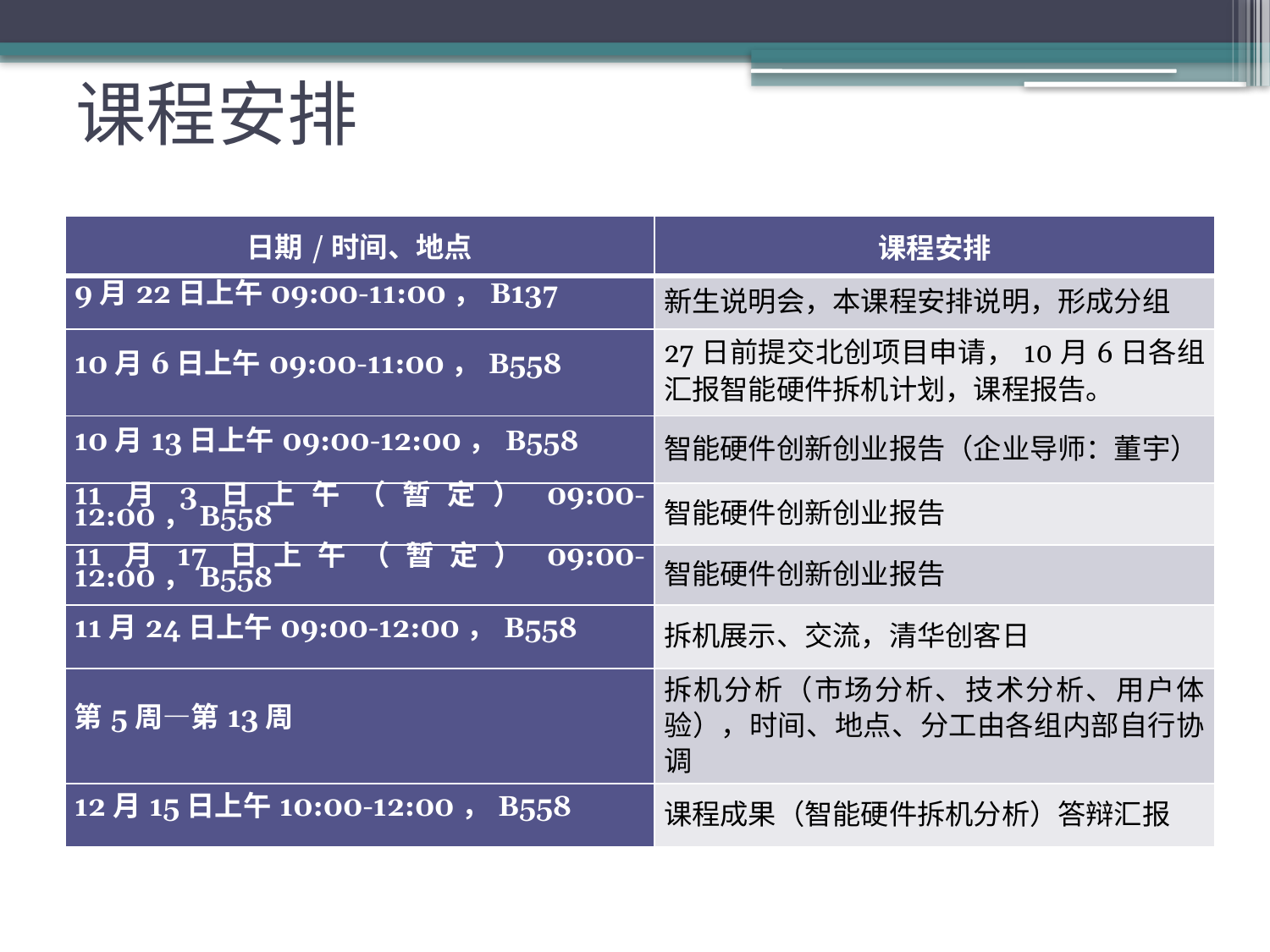

# 课程安排
| 日期/时间、地点 | 课程安排 |
| --- | --- |
| 9月22日上午09:00-11:00，B137 | 新生说明会，本课程安排说明，形成分组 |
| 10月6日上午09:00-11:00，B558 | 27日前提交北创项目申请，10月6日各组汇报智能硬件拆机计划，课程报告。 |
| 10月13日上午09:00-12:00，B558 | 智能硬件创新创业报告（企业导师：董宇） |
| 11月3日上午（暂定）09:00-12:00，B558 | 智能硬件创新创业报告 |
| 11月17日上午（暂定）09:00-12:00，B558 | 智能硬件创新创业报告 |
| 11月24日上午09:00-12:00，B558 | 拆机展示、交流，清华创客日 |
| 第5周—第13周 | 拆机分析（市场分析、技术分析、用户体验），时间、地点、分工由各组内部自行协调 |
| 12月15日上午10:00-12:00，B558 | 课程成果（智能硬件拆机分析）答辩汇报 |